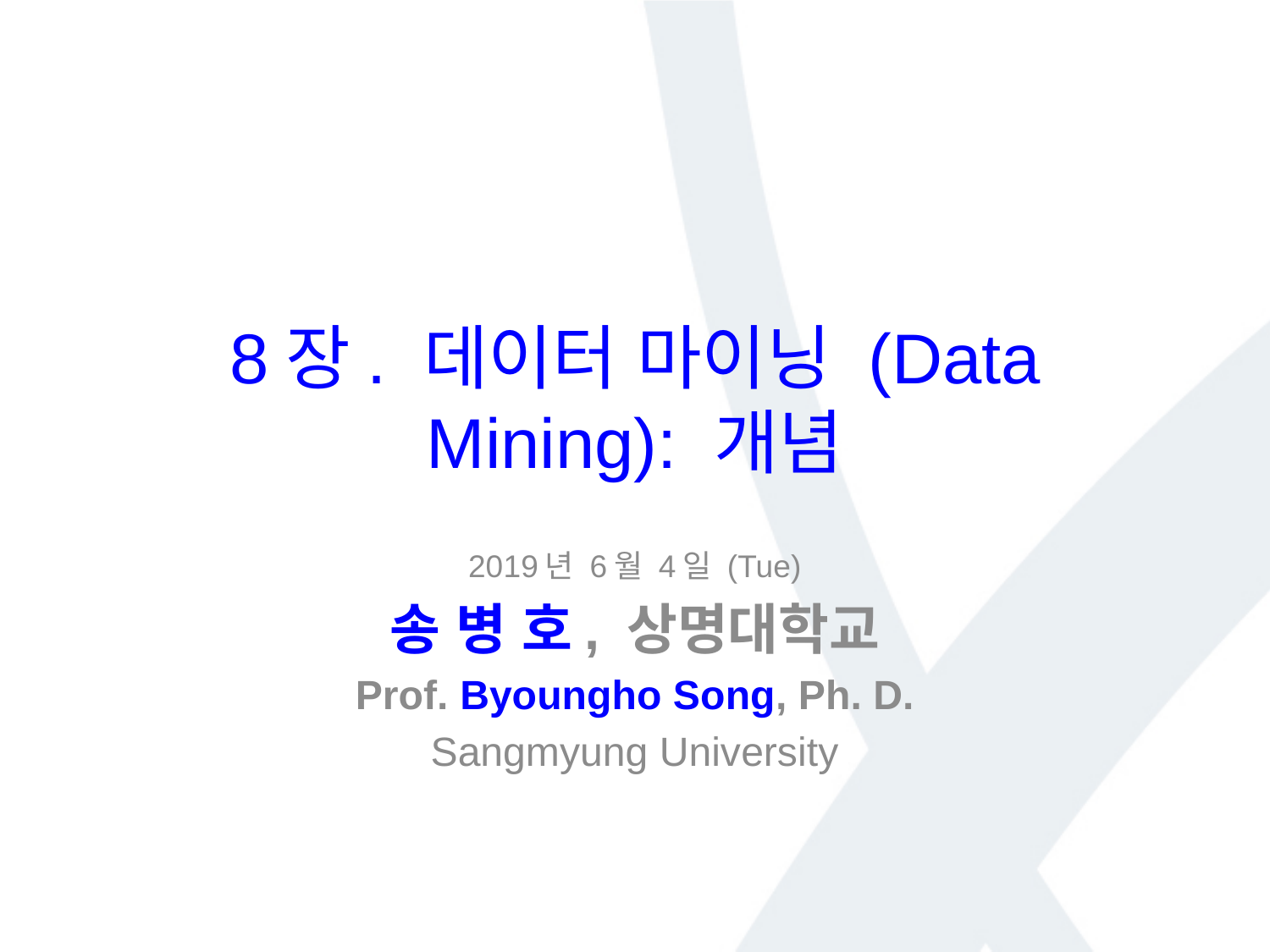

# 8장. 데이터 마이닝 (Data Mining): 개념
2019년 6월 4일 (Tue)
송 병 호, 상명대학교
Prof. Byoungho Song, Ph. D.
Sangmyung University